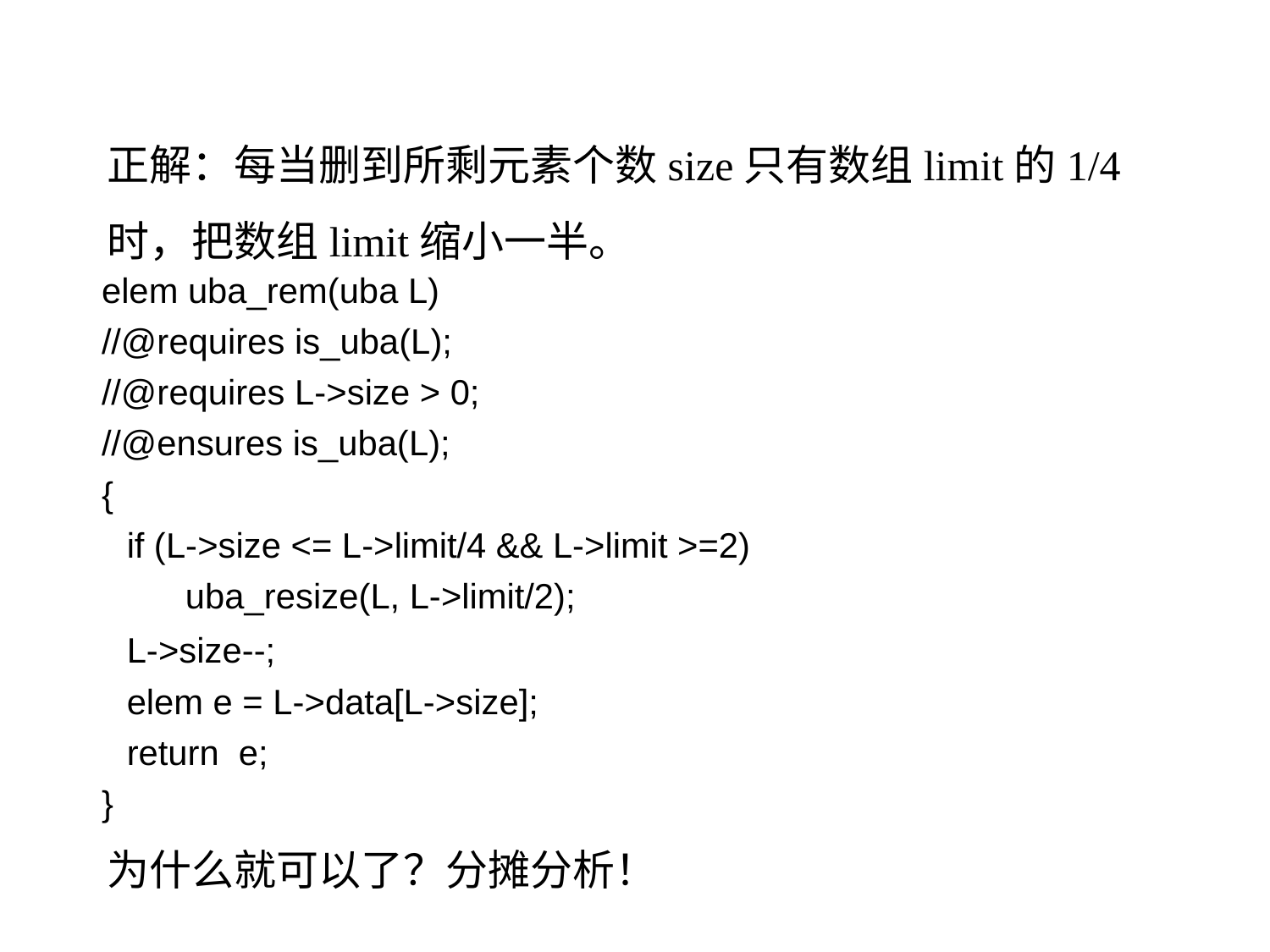

正解：每当删到所剩元素个数size只有数组limit的1/4时，把数组limit缩小一半。

elem uba_rem(uba L)
//@requires is_uba(L);
//@requires L->size > 0;
//@ensures is_uba(L);
{
if (L->size <= L->limit/4 && L->limit >=2)
      uba_resize(L, L->limit/2);
L->size--;
elem e = L->data[L->size];
return  e;
}
为什么就可以了？分摊分析！